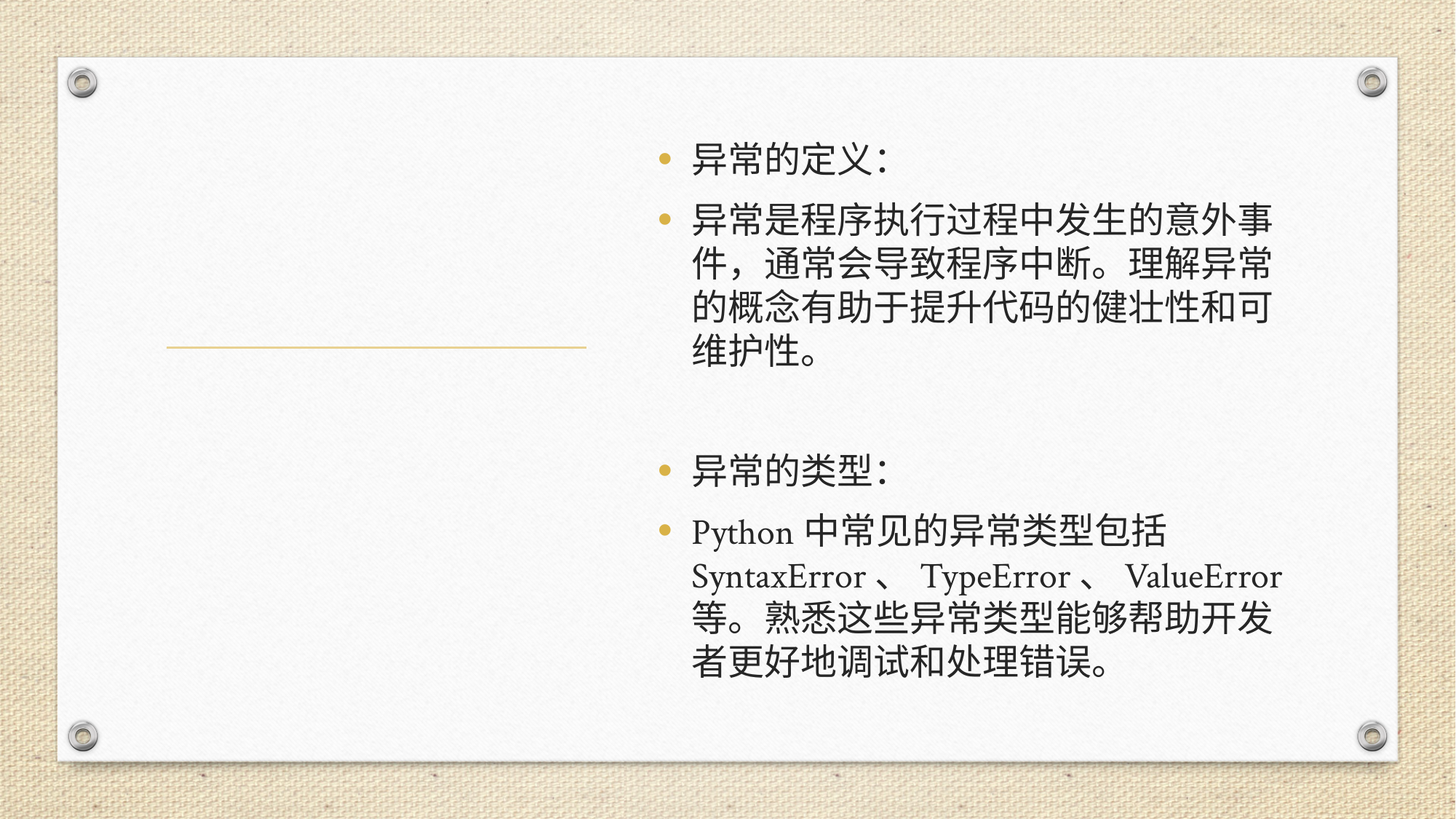

异常的定义：
异常是程序执行过程中发生的意外事件，通常会导致程序中断。理解异常的概念有助于提升代码的健壮性和可维护性。

异常的类型：
Python中常见的异常类型包括SyntaxError、TypeError、ValueError等。熟悉这些异常类型能够帮助开发者更好地调试和处理错误。
#